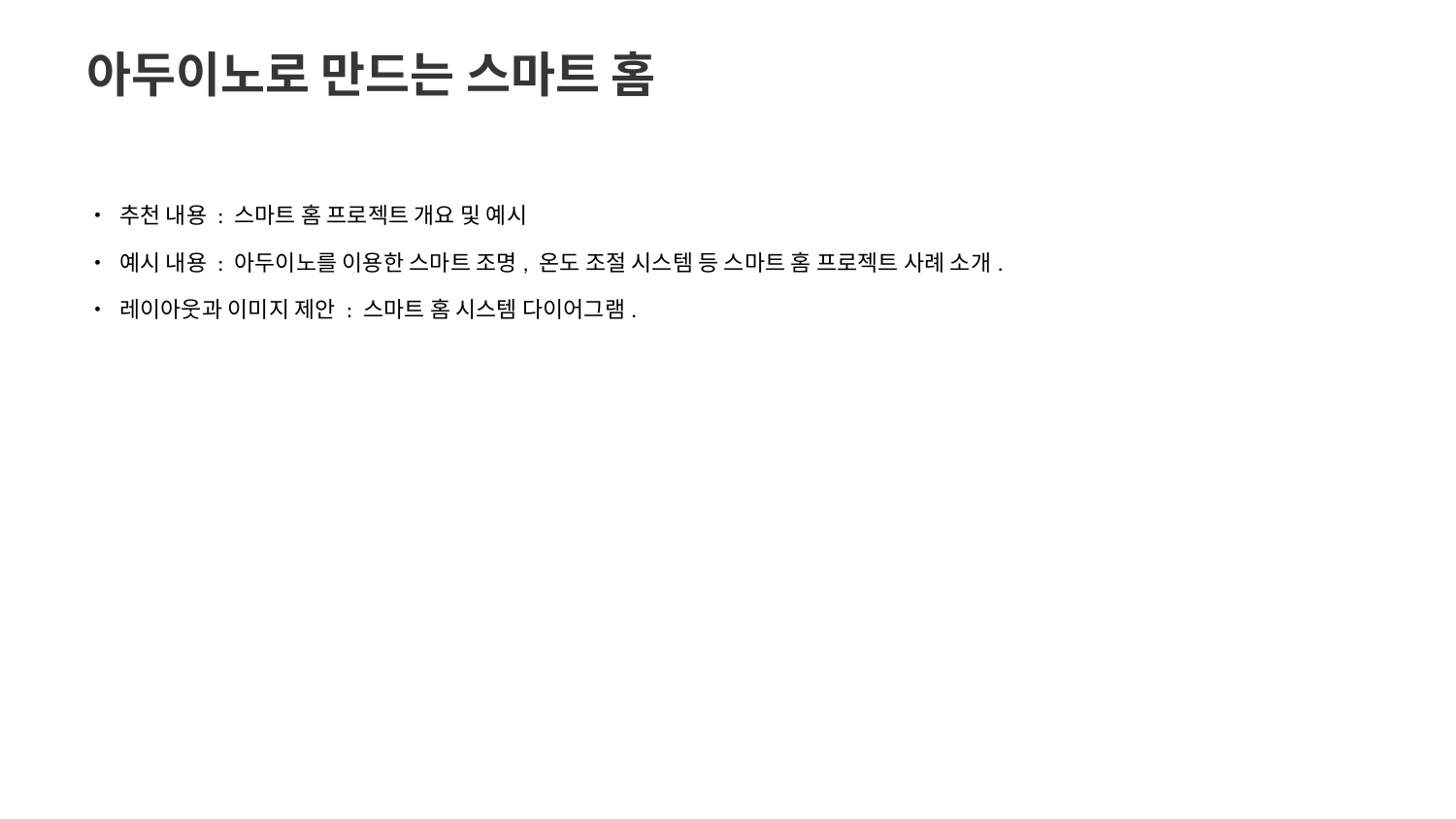

아두이노로 만드는 스마트 홈
• 추천 내용 : 스마트 홈 프로젝트 개요 및 예시
• 예시 내용 : 아두이노를 이용한 스마트 조명, 온도 조절 시스템 등 스마트 홈 프로젝트 사례 소개.
• 레이아웃과 이미지 제안 : 스마트 홈 시스템 다이어그램.